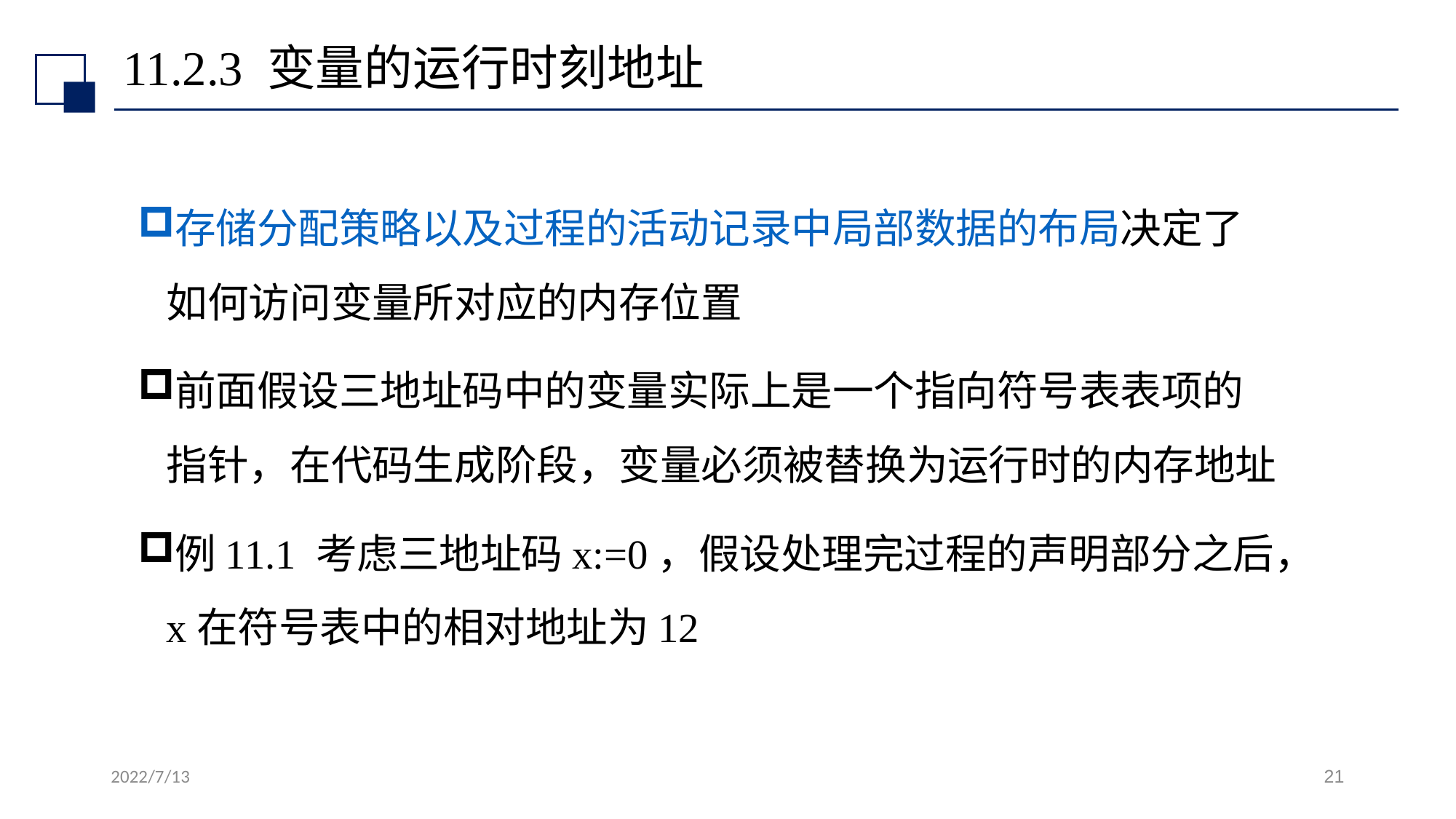

# 11.2.3 变量的运行时刻地址
存储分配策略以及过程的活动记录中局部数据的布局决定了如何访问变量所对应的内存位置
前面假设三地址码中的变量实际上是一个指向符号表表项的指针，在代码生成阶段，变量必须被替换为运行时的内存地址
例11.1 考虑三地址码x:=0，假设处理完过程的声明部分之后，x在符号表中的相对地址为12
2022/7/13
21